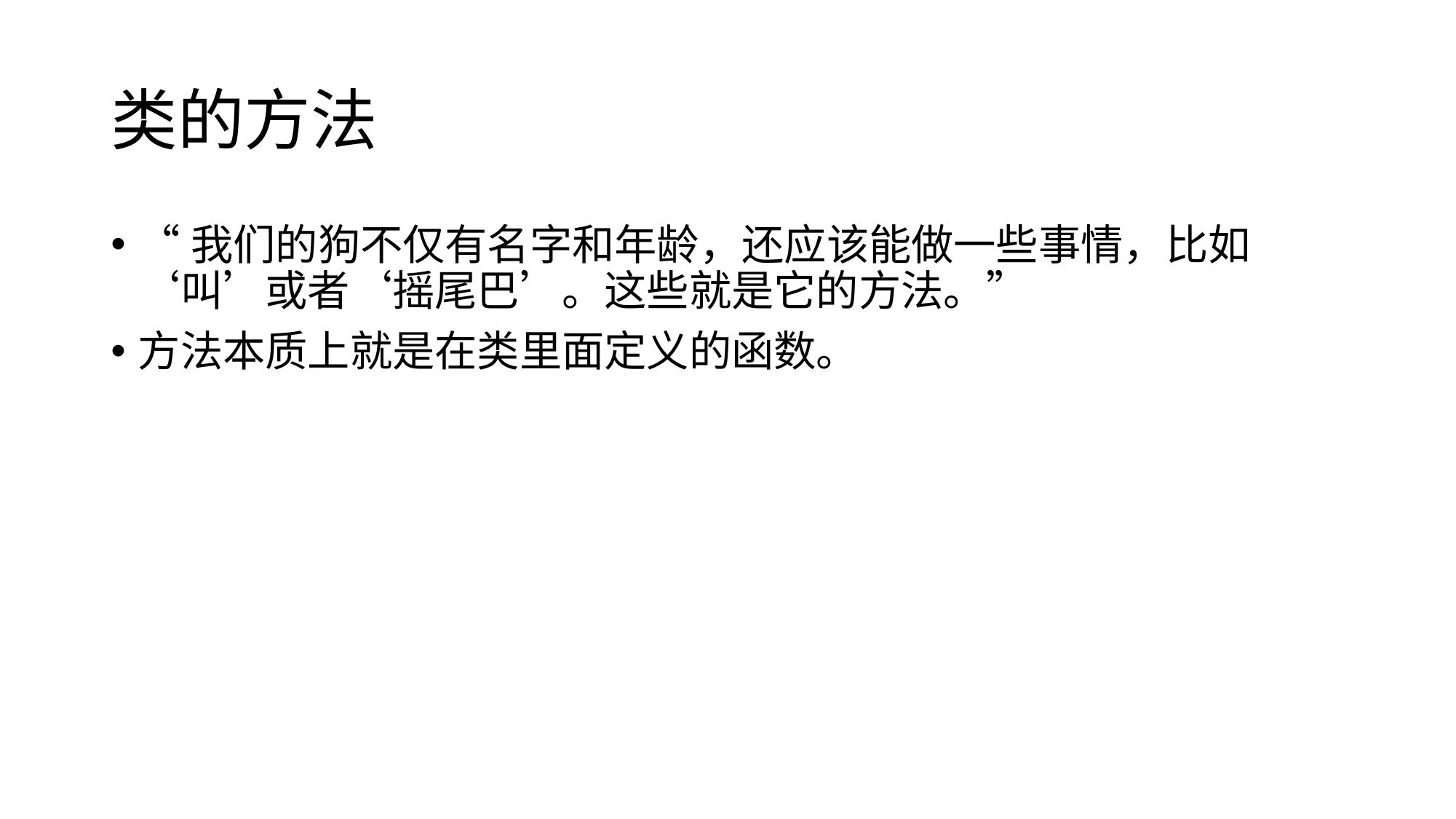

# 类的方法
“我们的狗不仅有名字和年龄，还应该能做一些事情，比如‘叫’或者‘摇尾巴’。这些就是它的方法。”
方法本质上就是在类里面定义的函数。